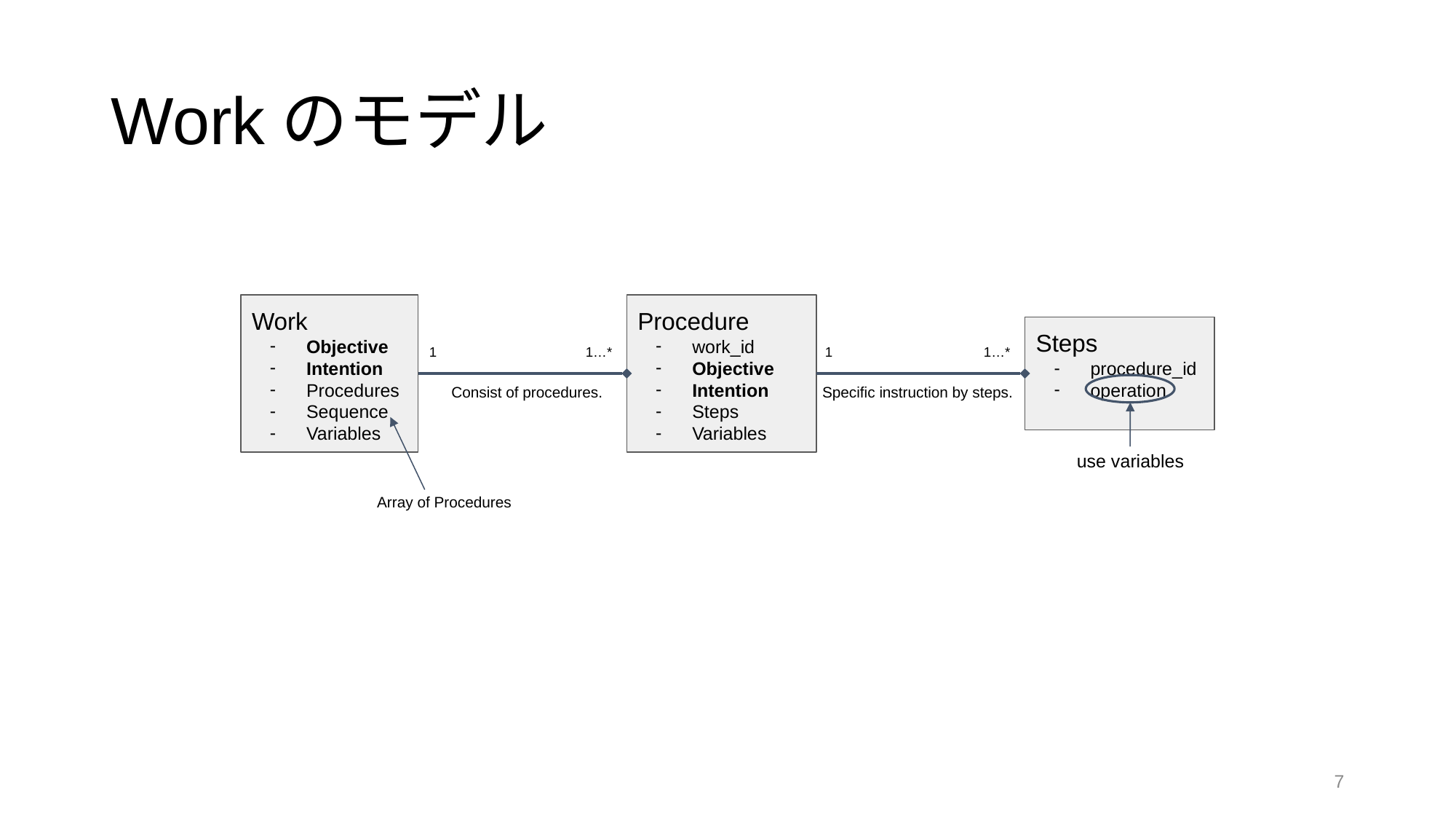

# Workのモデル
Work
Objective
Intention
Procedures
Sequence
Variables
Procedure
work_id
Objective
Intention
Steps
Variables
Steps
procedure_id
operation
1
1…*
1
1…*
Consist of procedures.
Specific instruction by steps.

use variables
Array of Procedures
7